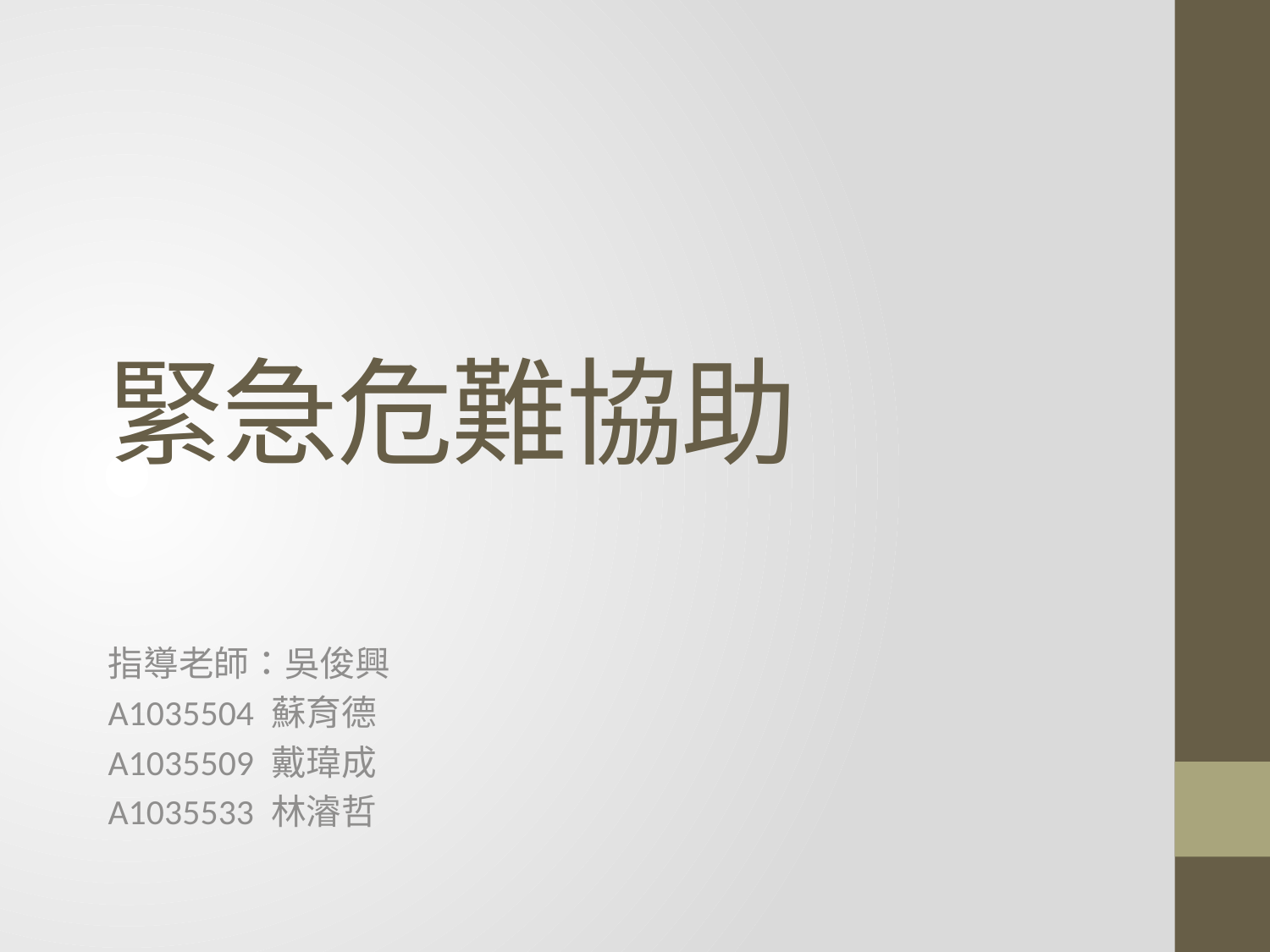

# 緊急危難協助
指導老師：吳俊興
A1035504 蘇育德
A1035509 戴瑋成
A1035533 林濬哲